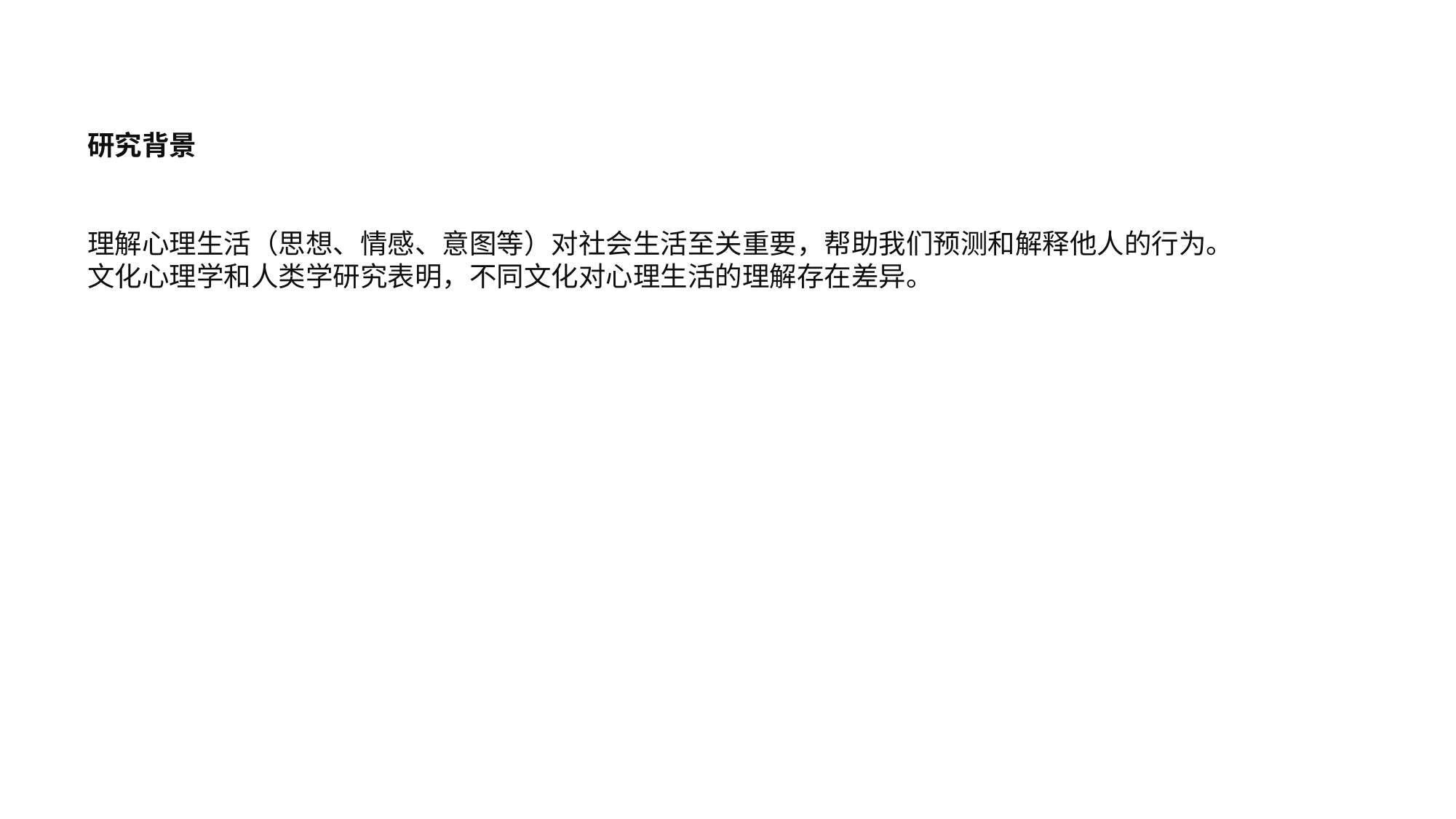

研究背景

理解心理生活（思想、情感、意图等）对社会生活至关重要，帮助我们预测和解释他人的行为。文化心理学和人类学研究表明，不同文化对心理生活的理解存在差异。